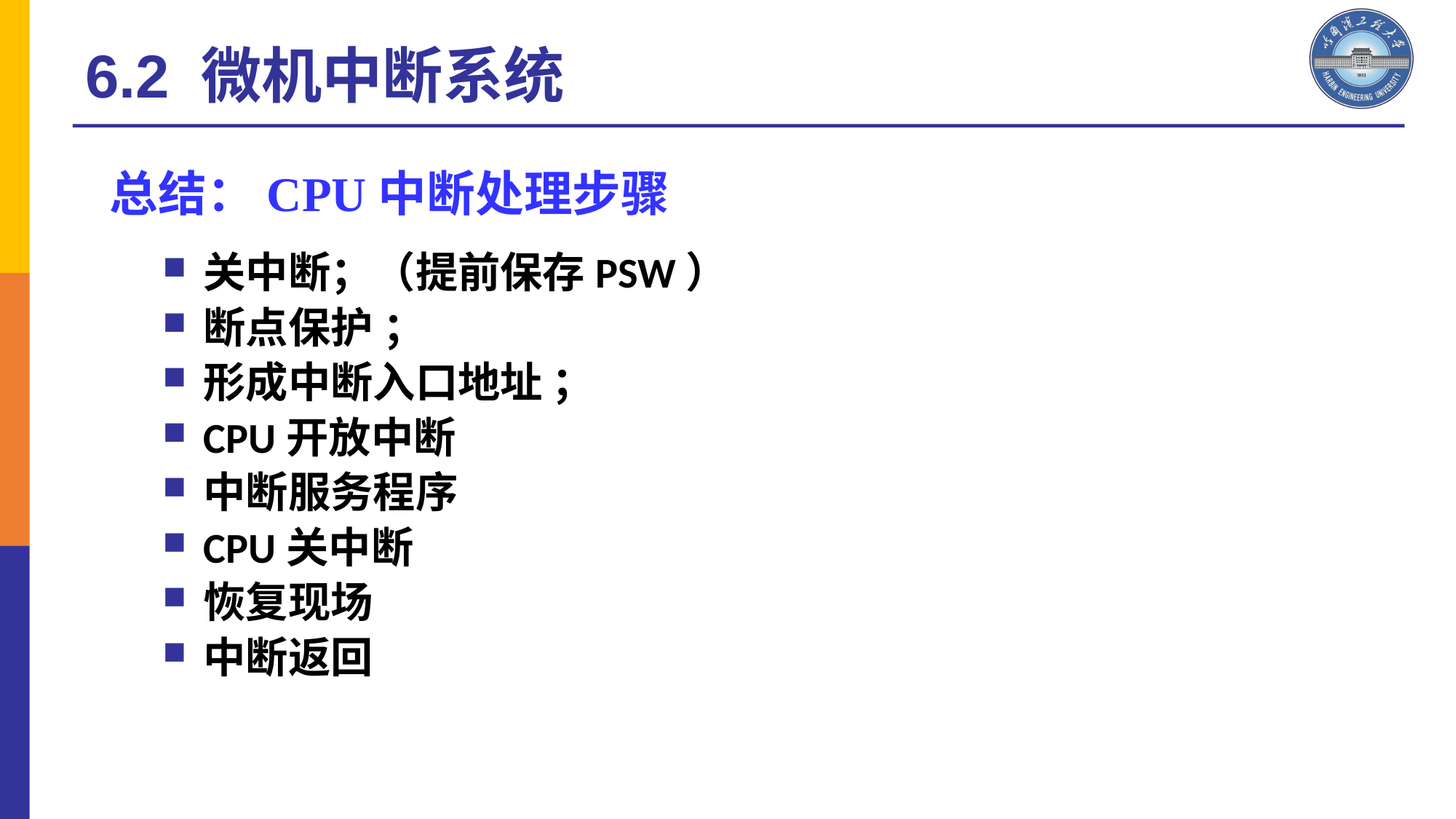

6.2 微机中断系统
总结：CPU中断处理步骤
关中断；（提前保存PSW）
断点保护 ；
形成中断入口地址 ；
CPU开放中断
中断服务程序
CPU关中断
恢复现场
中断返回